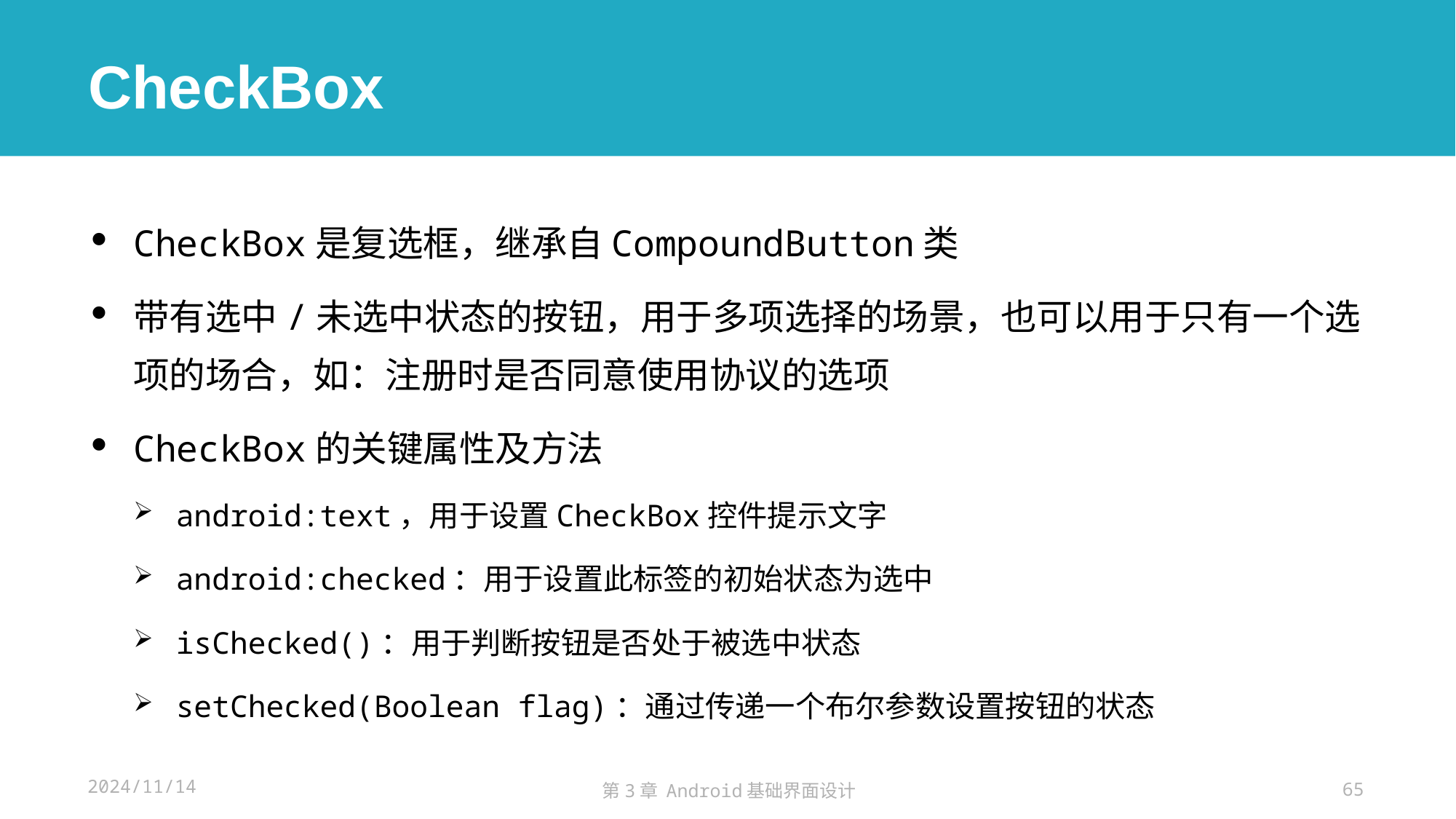

# CheckBox
CheckBox是复选框，继承自CompoundButton类
带有选中/未选中状态的按钮，用于多项选择的场景，也可以用于只有一个选项的场合，如：注册时是否同意使用协议的选项
CheckBox的关键属性及方法
android:text，用于设置CheckBox控件提示文字
android:checked：用于设置此标签的初始状态为选中
isChecked()：用于判断按钮是否处于被选中状态
setChecked(Boolean flag)：通过传递一个布尔参数设置按钮的状态
2024/11/14
第3章 Android基础界面设计
65